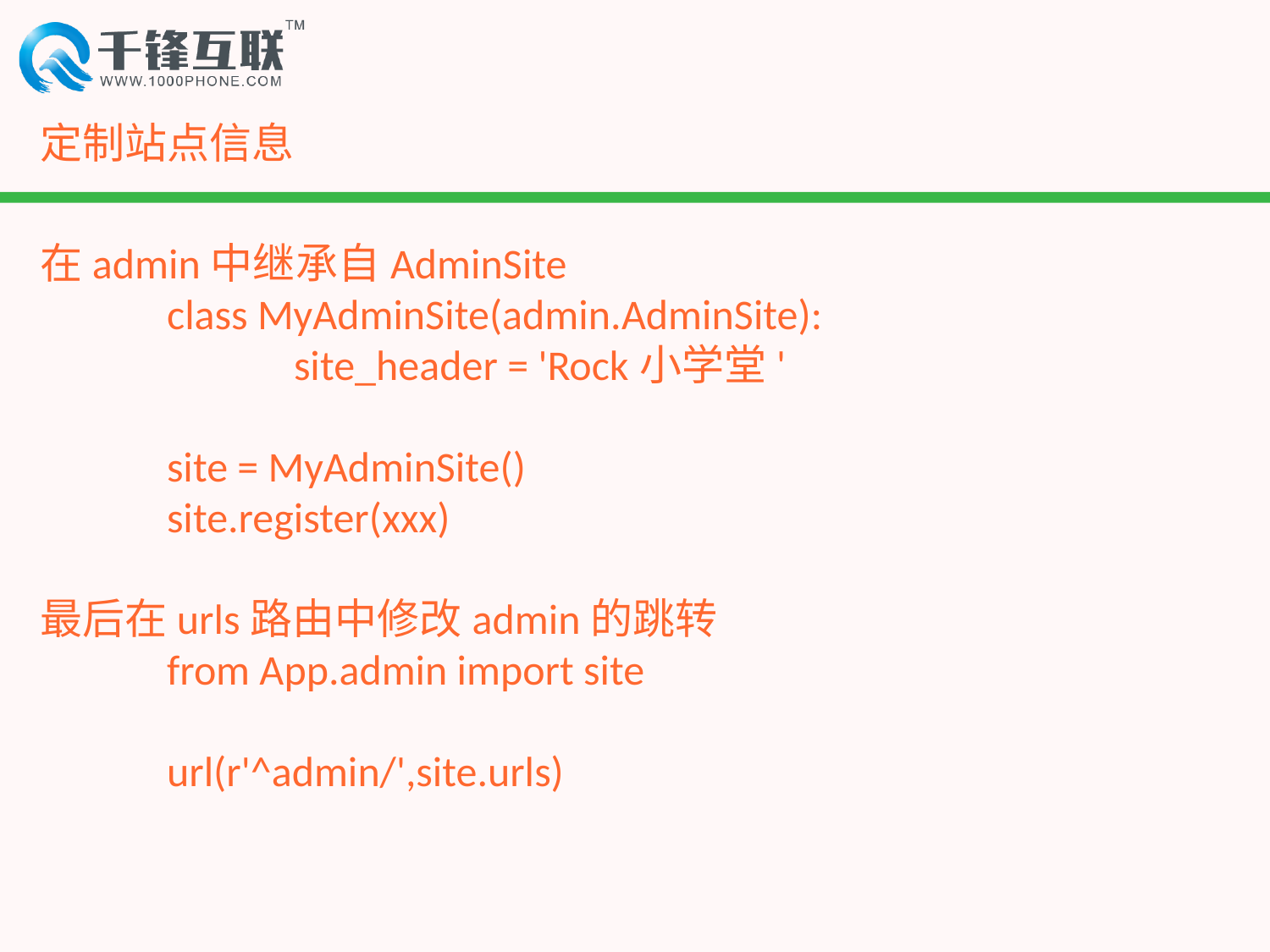

# 定制站点信息
在admin中继承自AdminSite
	class MyAdminSite(admin.AdminSite):
		site_header = 'Rock小学堂'

	site = MyAdminSite()
	site.register(xxx)

最后在urls路由中修改admin的跳转
	from App.admin import site

	url(r'^admin/',site.urls)